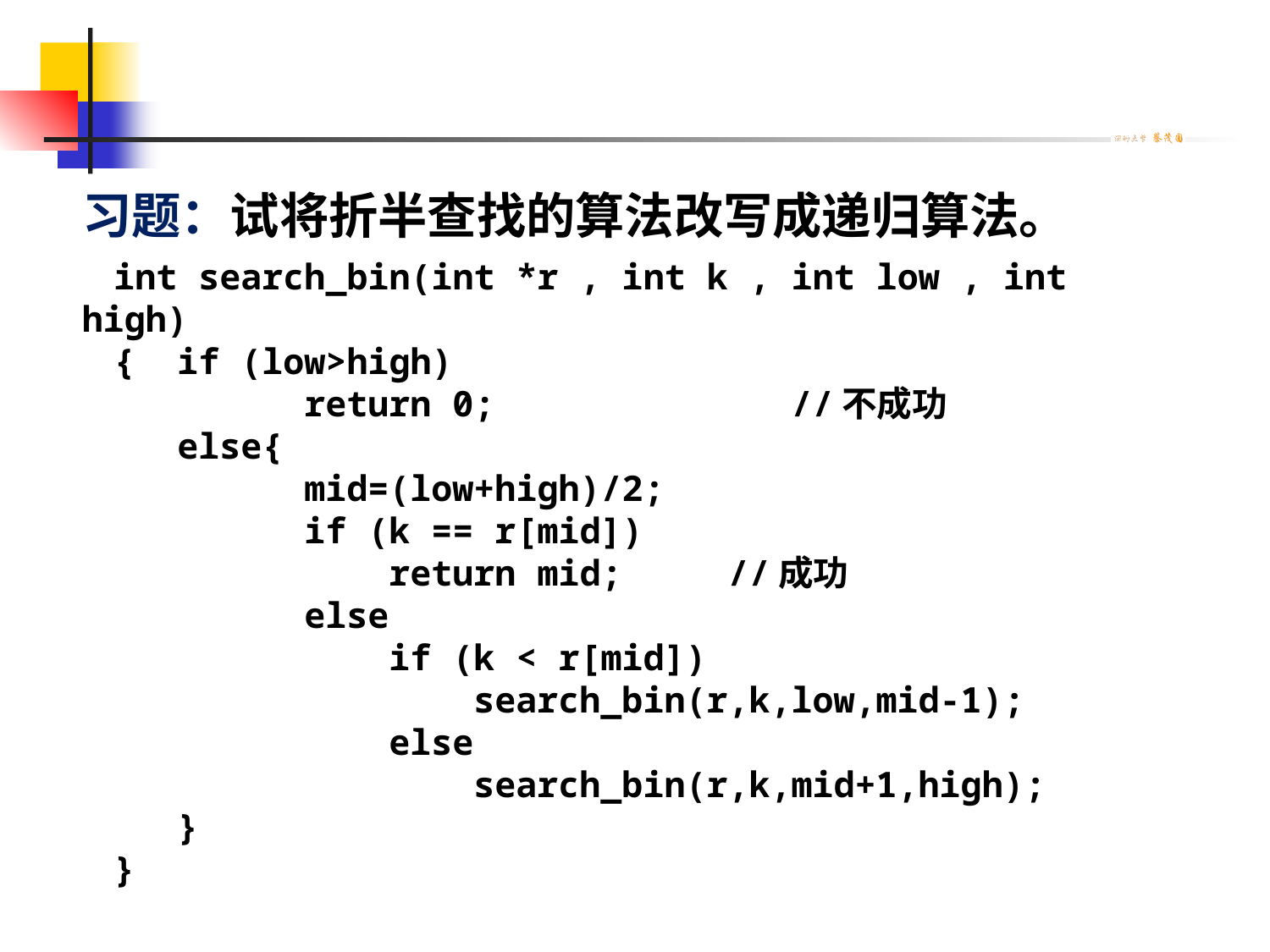

习题：试将折半查找的算法改写成递归算法。
int search_bin(int *r , int k , int low , int high)
{  if (low>high)
         return 0;              //不成功
   else{
         mid=(low+high)/2;
         if (k == r[mid])
             return mid;     //成功
         else
             if (k < r[mid])
                 search_bin(r,k,low,mid-1);
             else
                 search_bin(r,k,mid+1,high);
   }
}